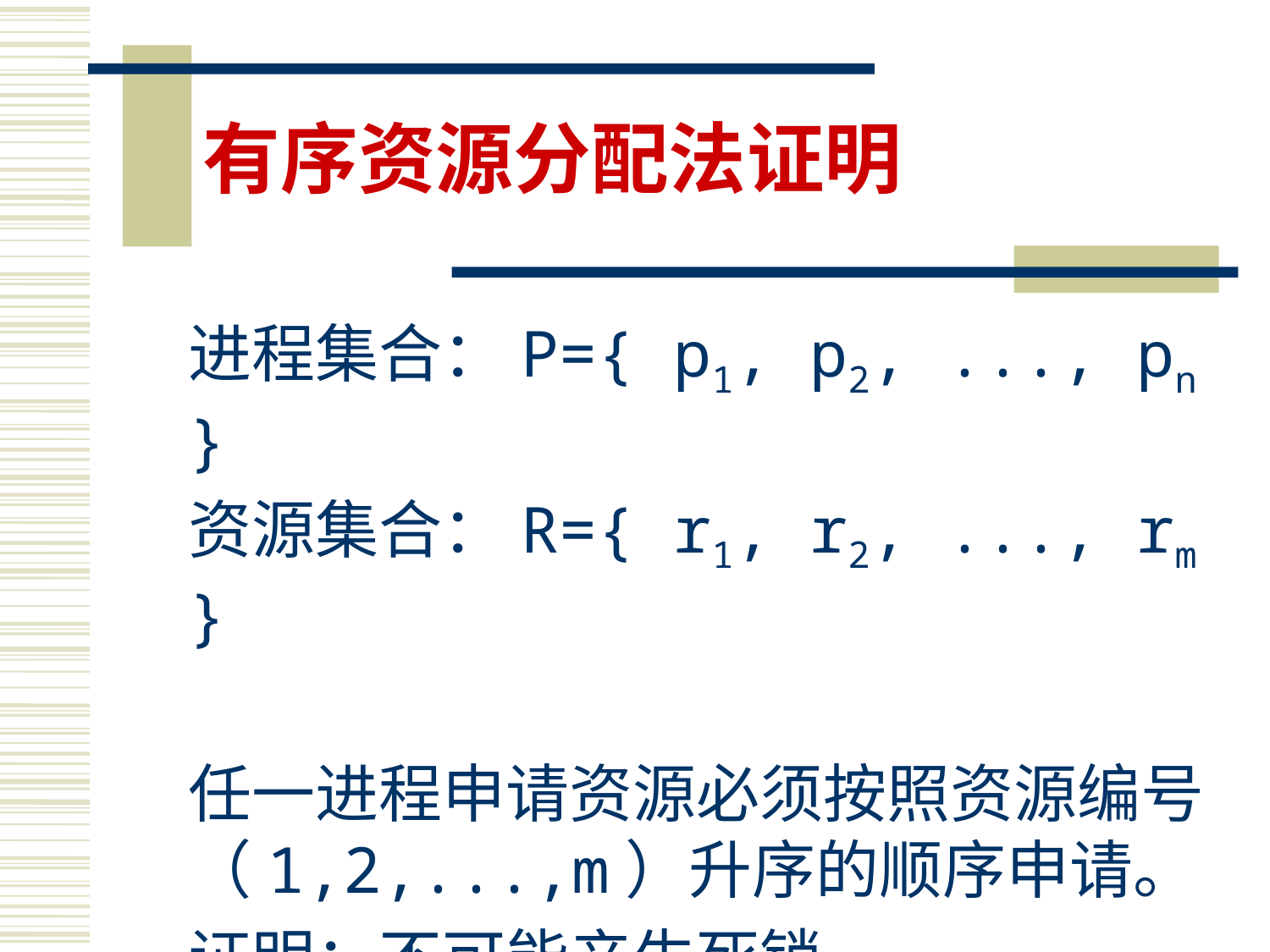

# 有序资源分配法证明
进程集合：P={ p1, p2, ..., pn }
资源集合：R={ r1, r2, ..., rm }

任一进程申请资源必须按照资源编号（1,2,...,m）升序的顺序申请。
证明：不可能产生死锁。